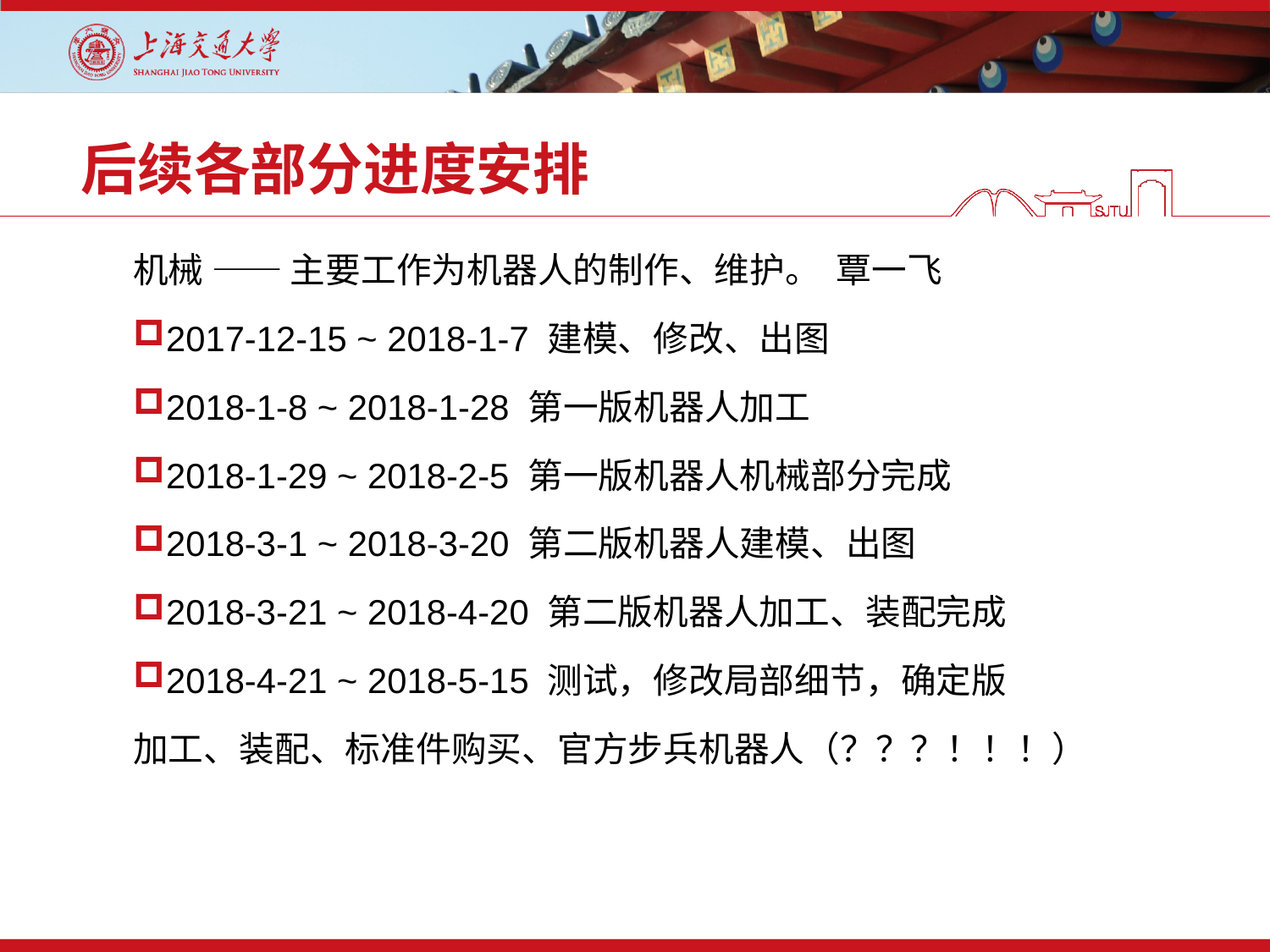

# 后续各部分进度安排
机械 —— 主要工作为机器人的制作、维护。  覃一飞
2017-12-15 ~ 2018-1-7 建模、修改、出图
2018-1-8 ~ 2018-1-28 第一版机器人加工
2018-1-29 ~ 2018-2-5 第一版机器人机械部分完成
2018-3-1 ~ 2018-3-20 第二版机器人建模、出图
2018-3-21 ~ 2018-4-20 第二版机器人加工、装配完成
2018-4-21 ~ 2018-5-15 测试，修改局部细节，确定版
加工、装配、标准件购买、官方步兵机器人（？？？！！！）